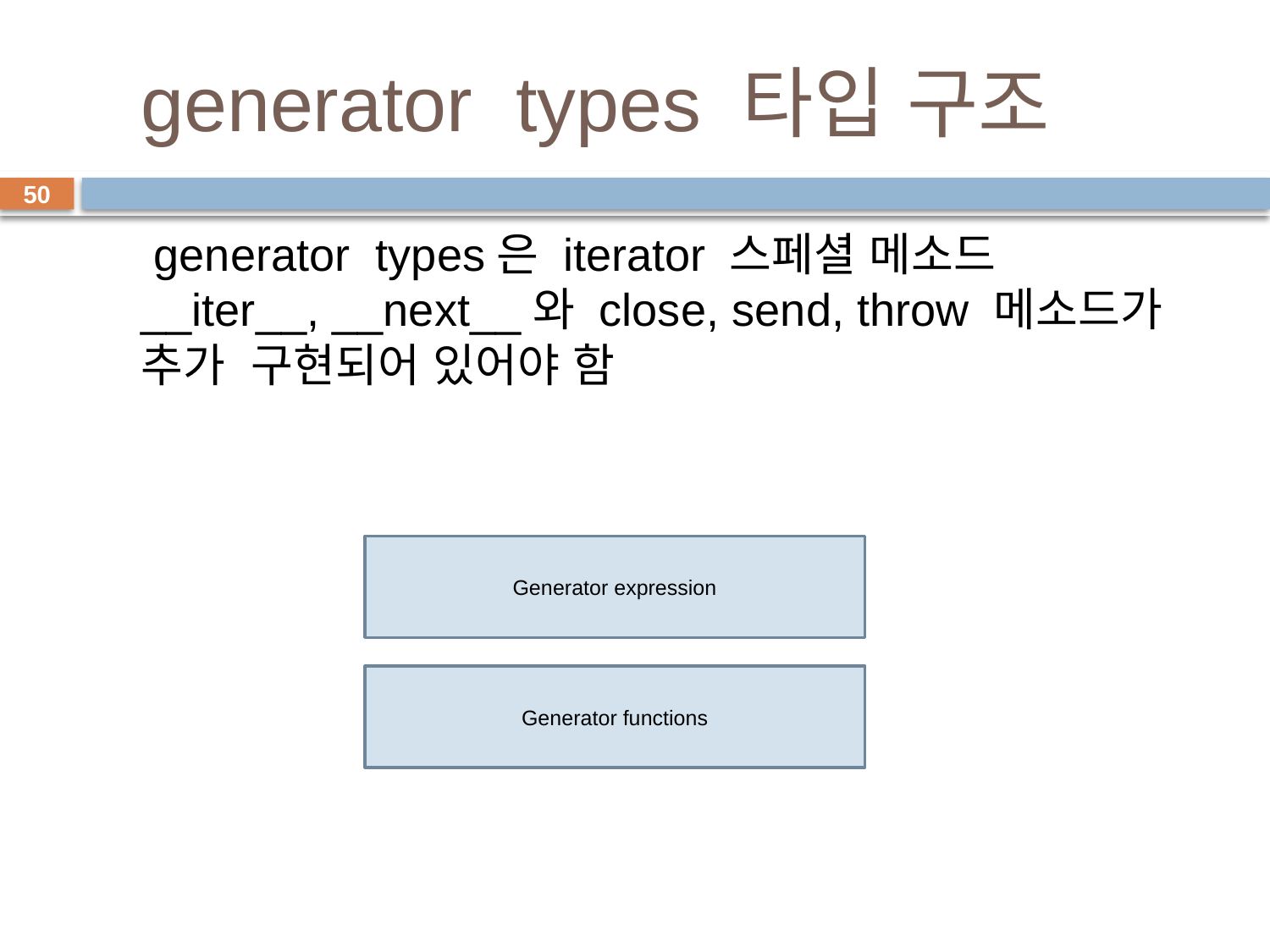

# generator  types 타입 구조
50
 generator  types은 iterator 스페셜 메소드 __iter__, __next__와 close, send, throw 메소드가 추가  구현되어 있어야 함
Generator expression
Generator functions